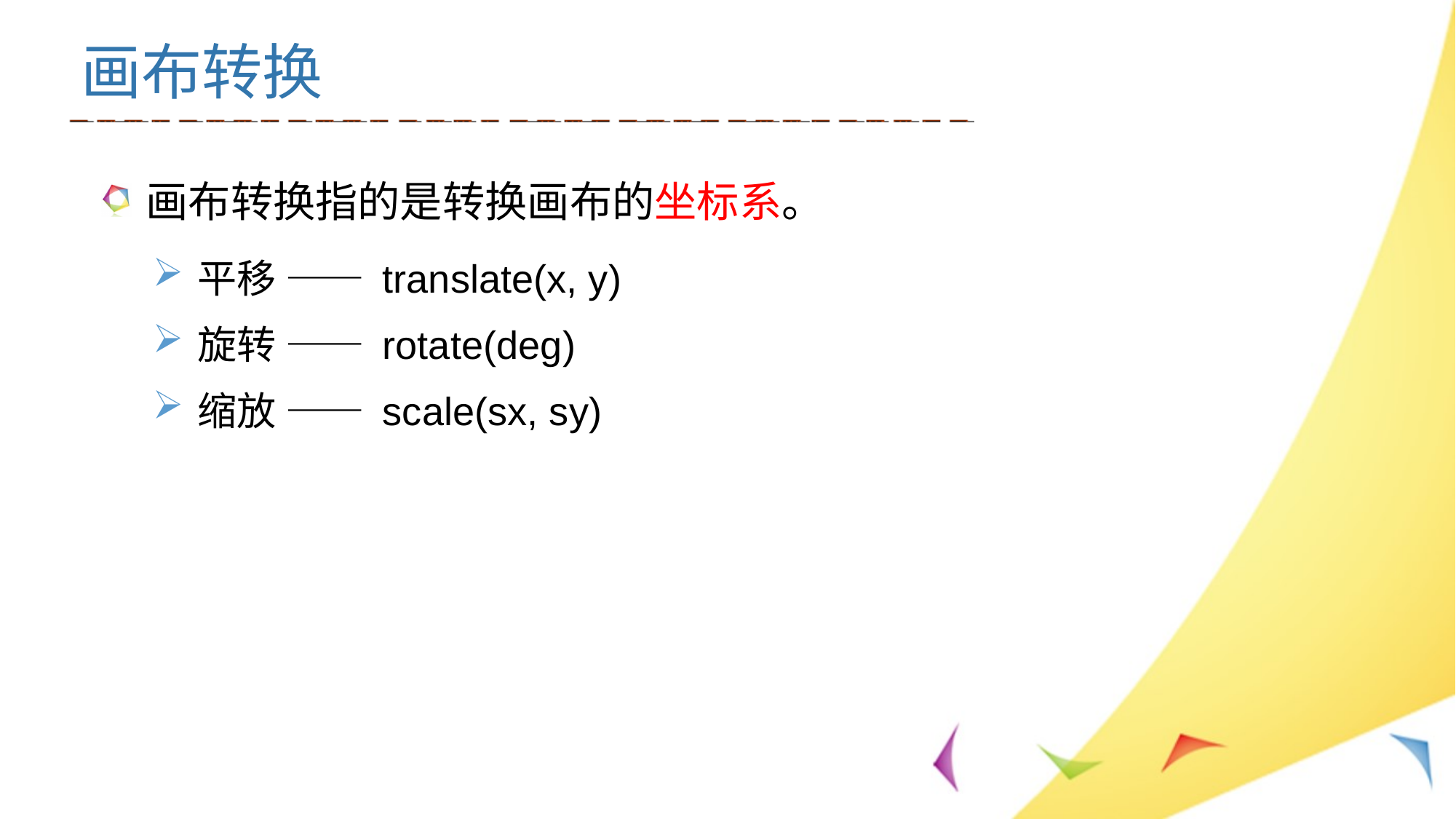

画布转换
画布转换指的是转换画布的坐标系。
平移 —— translate(x, y)
旋转 —— rotate(deg)
缩放 —— scale(sx, sy)